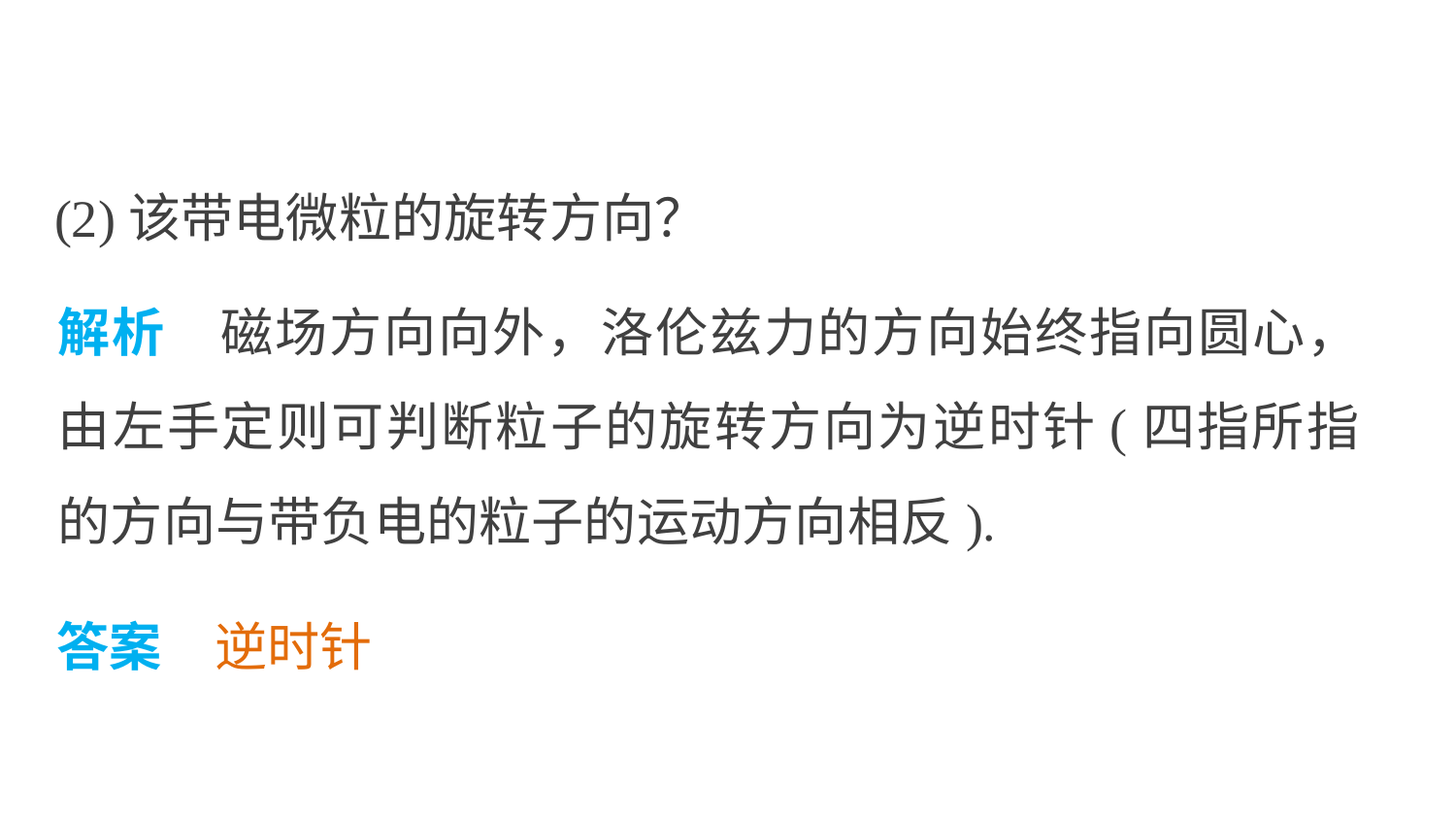

(2)该带电微粒的旋转方向？
解析　磁场方向向外，洛伦兹力的方向始终指向圆心，由左手定则可判断粒子的旋转方向为逆时针(四指所指的方向与带负电的粒子的运动方向相反).
答案　逆时针